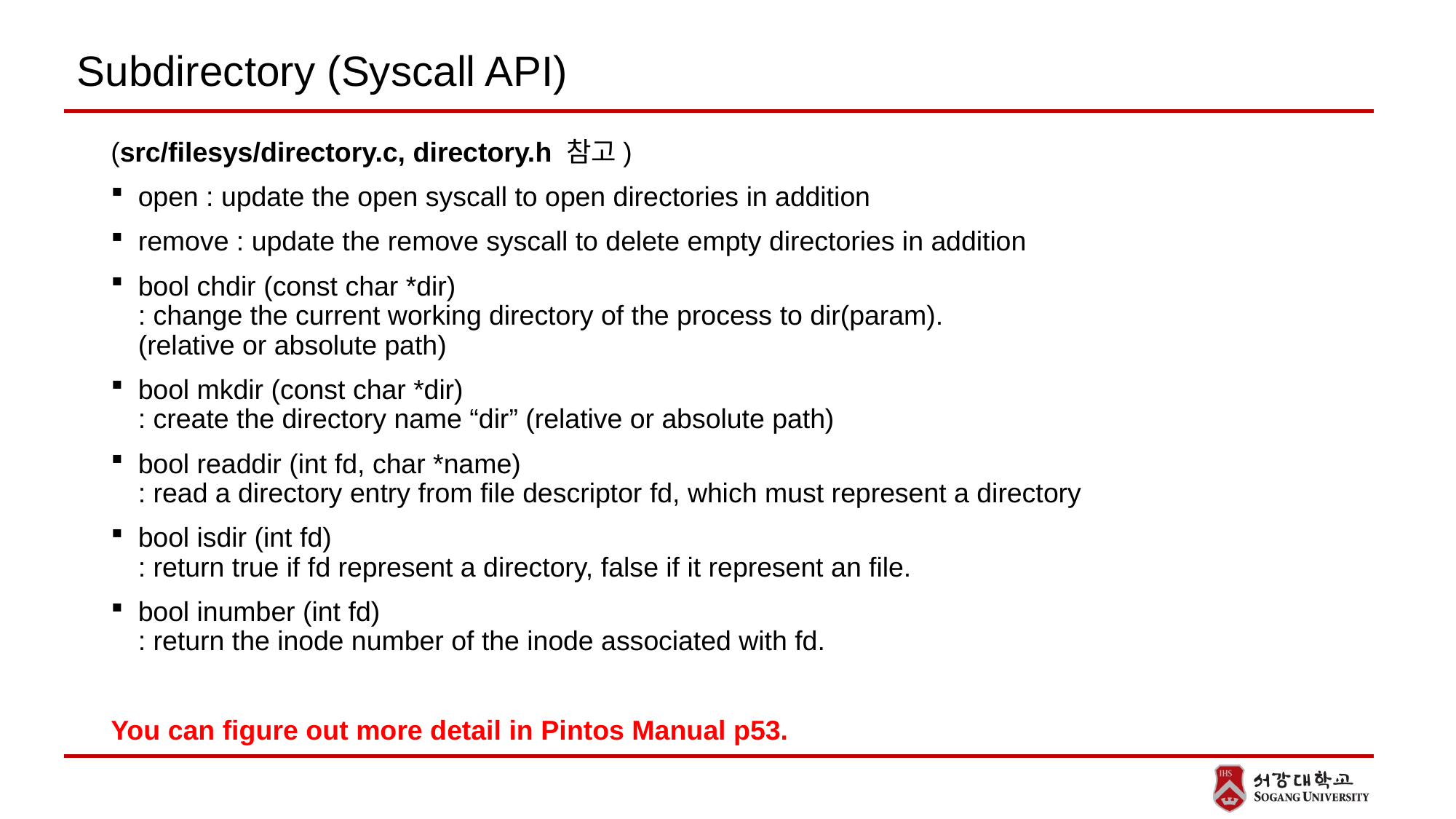

# Subdirectory (Syscall API)
(src/filesys/directory.c, directory.h 참고)
open : update the open syscall to open directories in addition
remove : update the remove syscall to delete empty directories in addition
bool chdir (const char *dir)
: change the current working directory of the process to dir(param).
(relative or absolute path)
bool mkdir (const char *dir)
: create the directory name “dir” (relative or absolute path)
bool readdir (int fd, char *name)
: read a directory entry from file descriptor fd, which must represent a directory
bool isdir (int fd)
: return true if fd represent a directory, false if it represent an file.
bool inumber (int fd)
: return the inode number of the inode associated with fd.

You can figure out more detail in Pintos Manual p53.